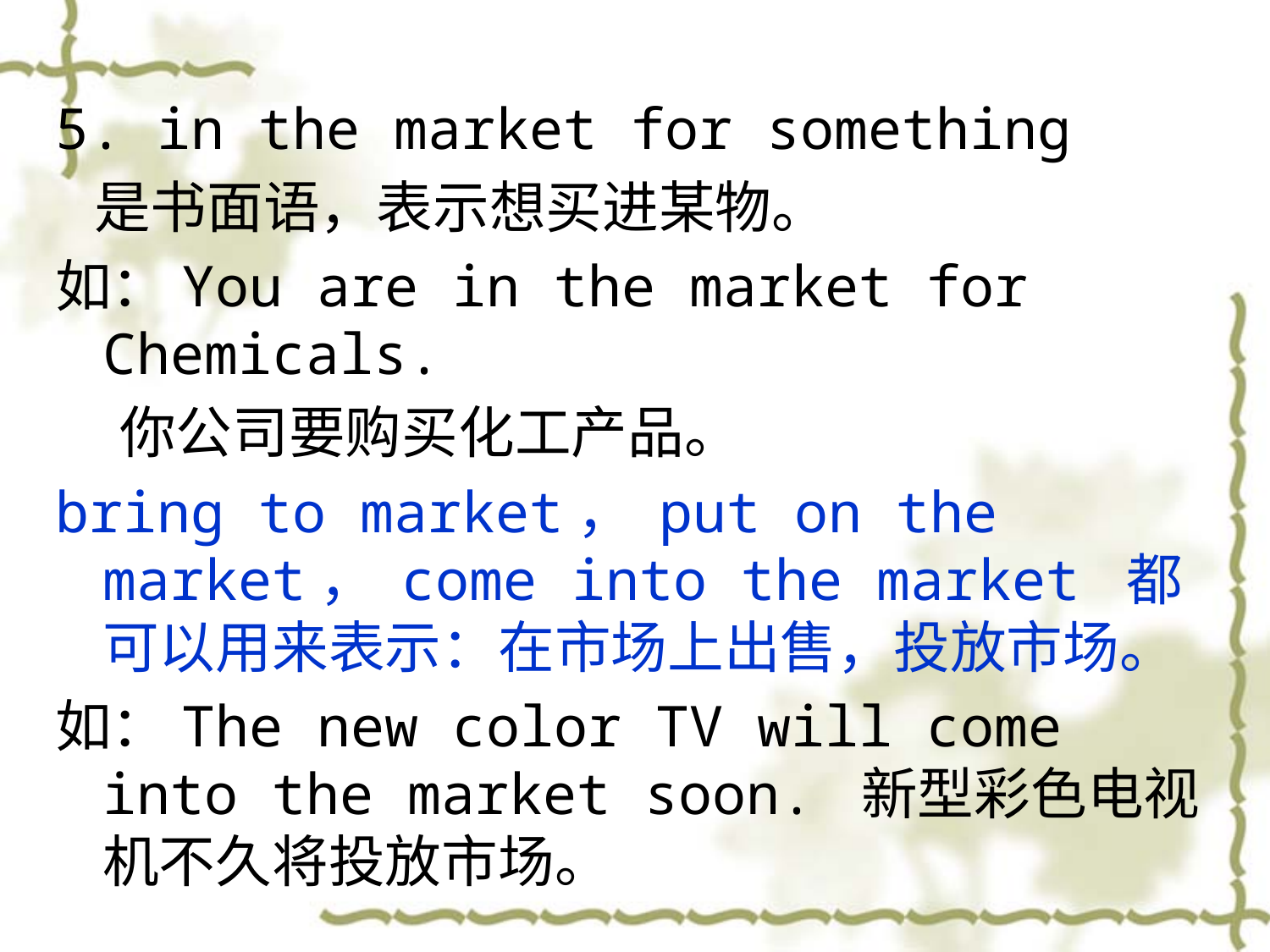

5. in the market for something
  是书面语，表示想买进某物。
如：You are in the market for Chemicals.
    你公司要购买化工产品。
bring to market， put on the market， come into the market 都可以用来表示：在市场上出售，投放市场。
如：The new color TV will come into the market soon. 新型彩色电视机不久将投放市场。